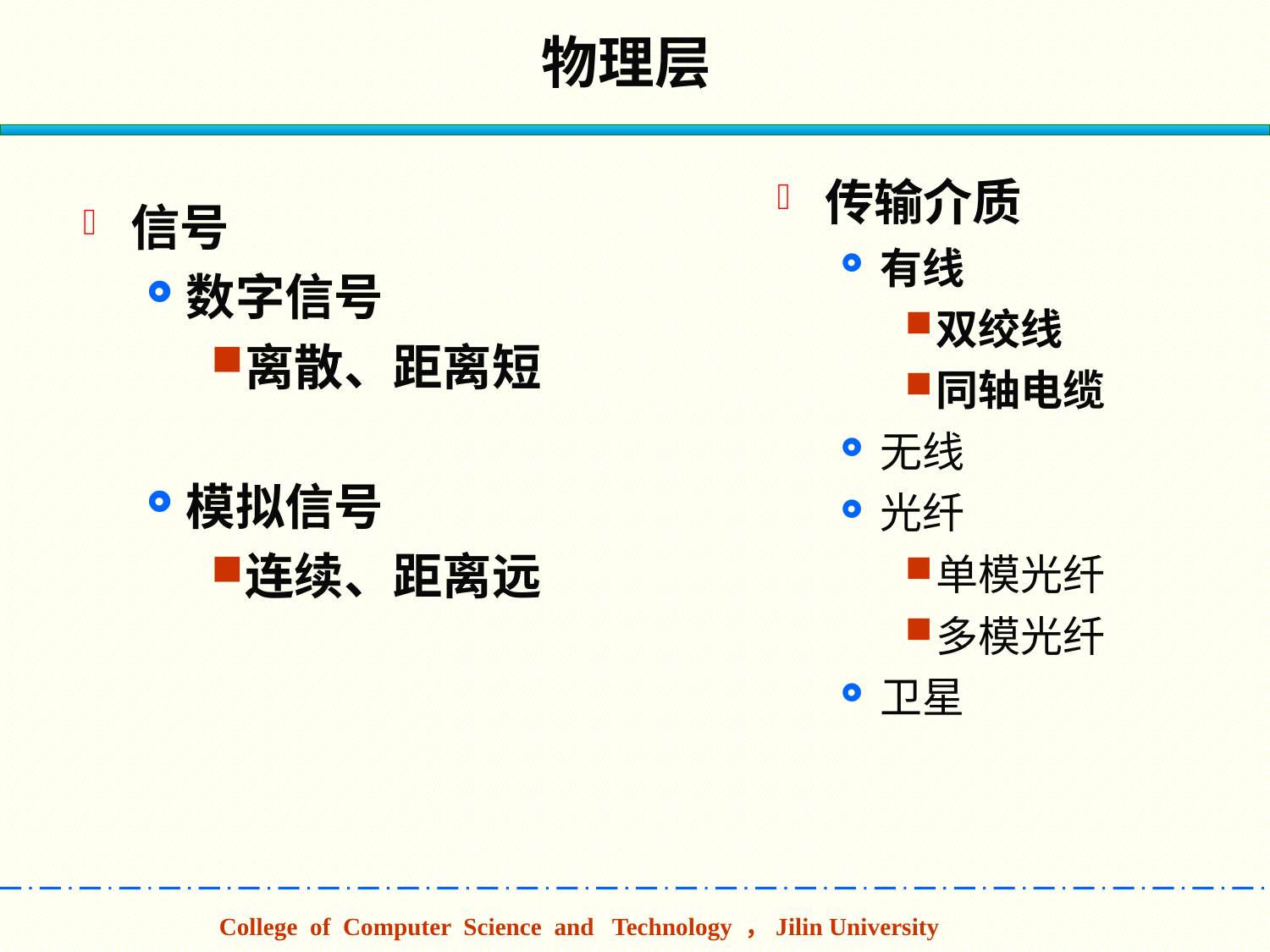

物理层
传输介质
有线
双绞线
同轴电缆
无线
光纤
单模光纤
多模光纤
卫星

信号
数字信号
离散、距离短

模拟信号
连续、距离远